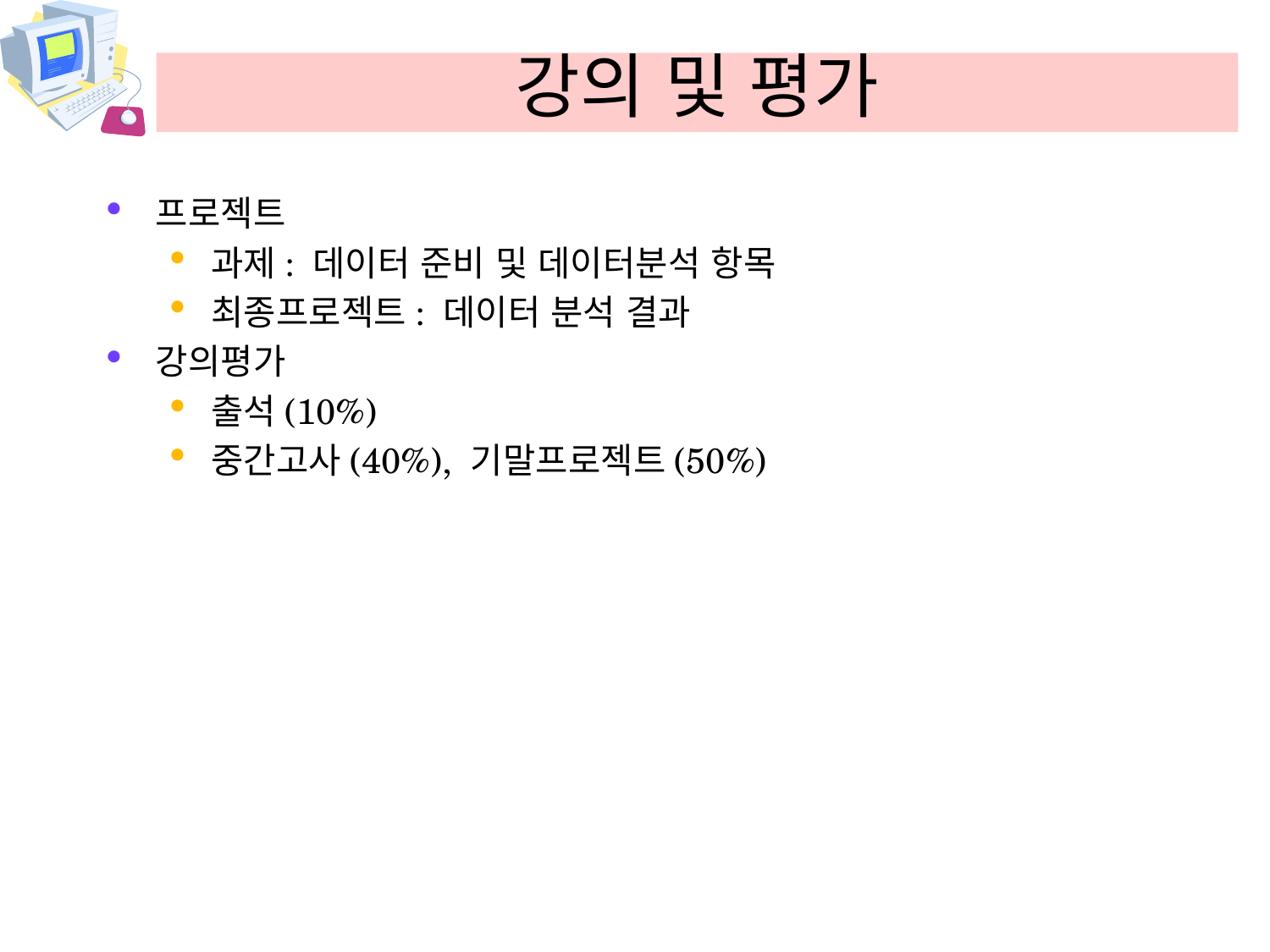

# 강의 및 평가
프로젝트
과제: 데이터 준비 및 데이터분석 항목
최종프로젝트: 데이터 분석 결과
강의평가
출석(10%)
중간고사(40%), 기말프로젝트(50%)